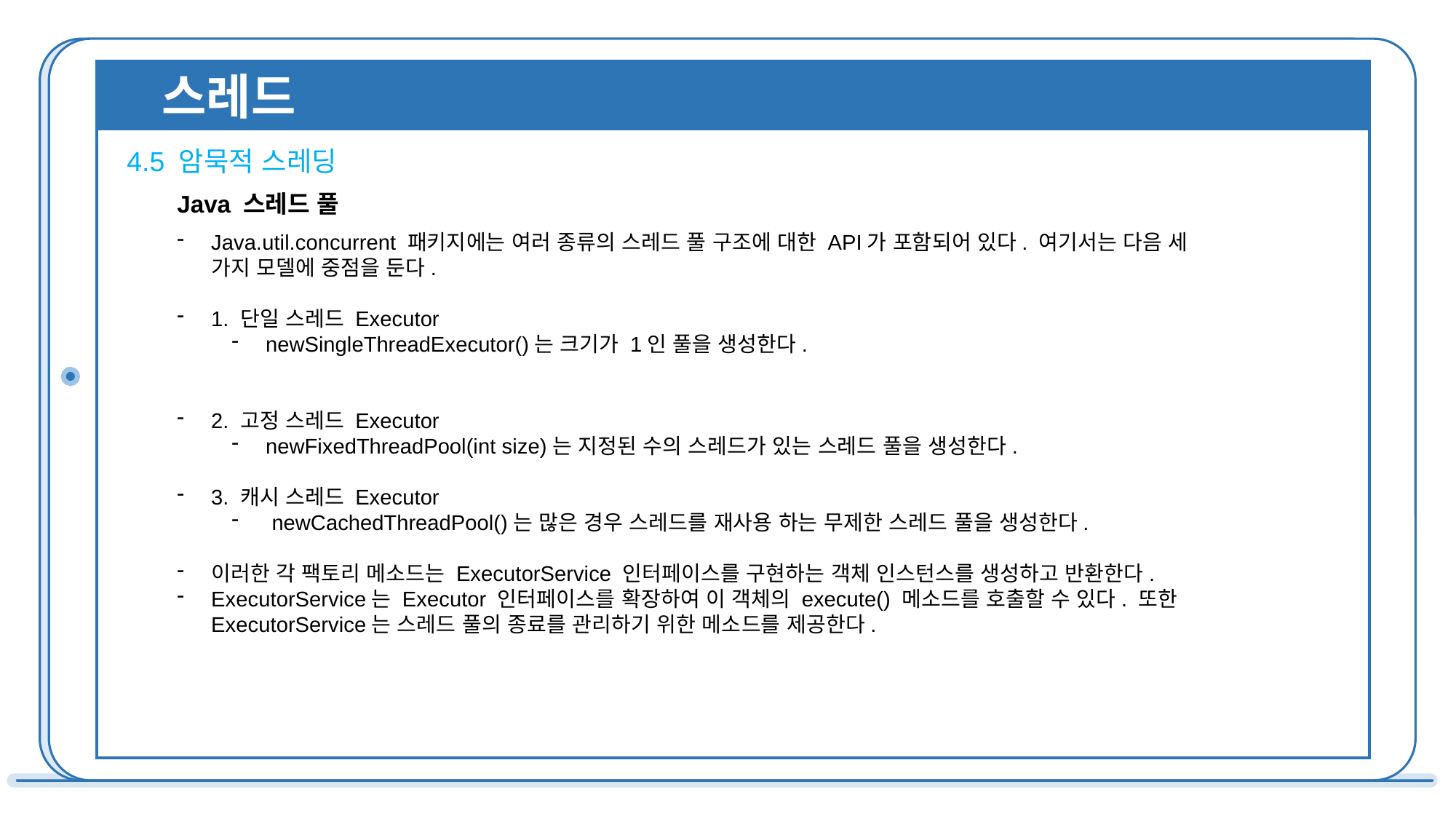

스레드

4.5 암묵적 스레딩
Java 스레드 풀
Java.util.concurrent 패키지에는 여러 종류의 스레드 풀 구조에 대한 API가 포함되어 있다. 여기서는 다음 세 가지 모델에 중점을 둔다.

1. 단일 스레드 Executor
newSingleThreadExecutor()는 크기가 1인 풀을 생성한다.

2. 고정 스레드 Executor
newFixedThreadPool(int size)는 지정된 수의 스레드가 있는 스레드 풀을 생성한다.

3. 캐시 스레드 Executor
 newCachedThreadPool()는 많은 경우 스레드를 재사용 하는 무제한 스레드 풀을 생성한다.

이러한 각 팩토리 메소드는 ExecutorService 인터페이스를 구현하는 객체 인스턴스를 생성하고 반환한다.
ExecutorService는 Executor 인터페이스를 확장하여 이 객체의 execute() 메소드를 호출할 수 있다. 또한 ExecutorService는 스레드 풀의 종료를 관리하기 위한 메소드를 제공한다.